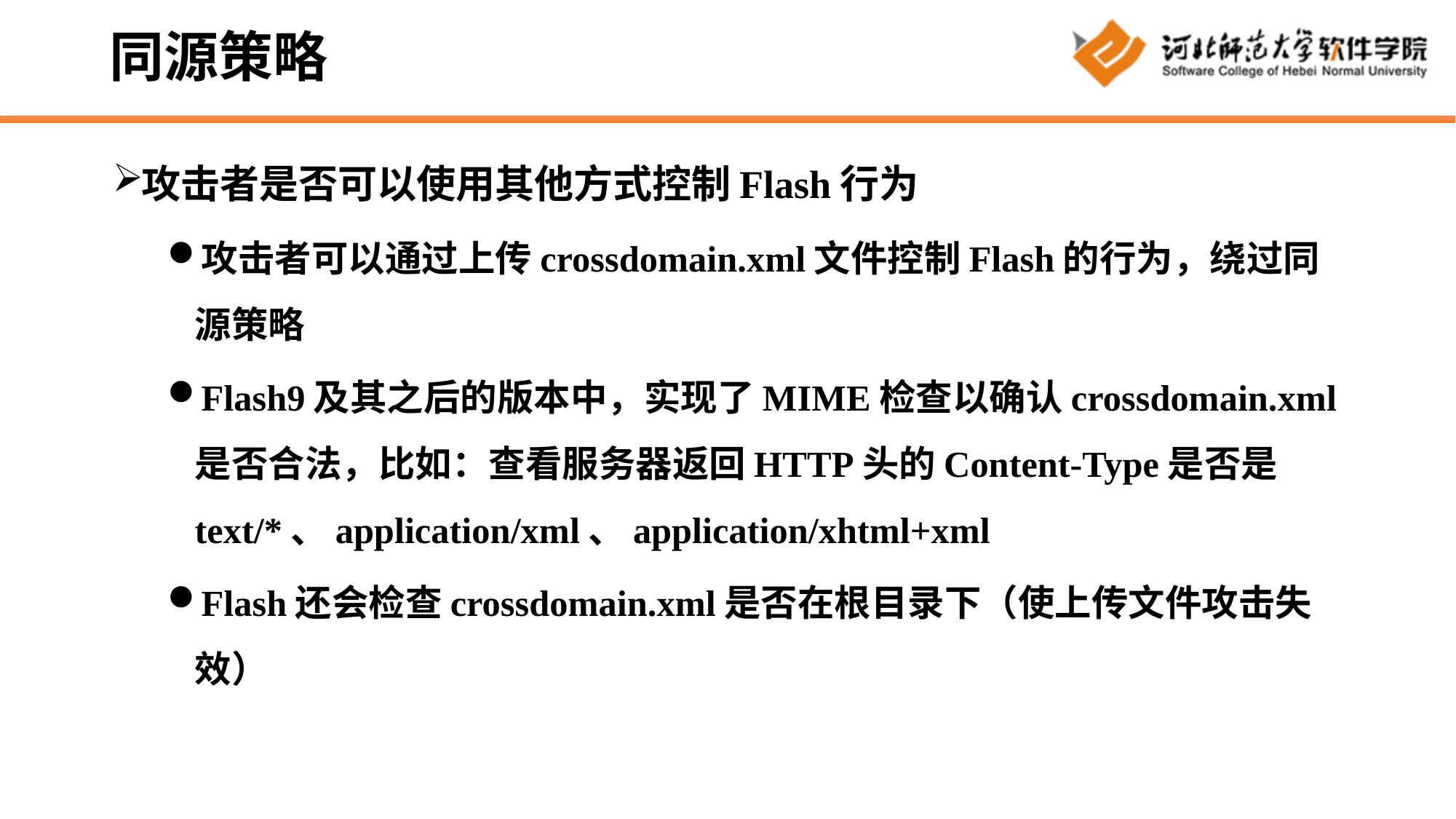

# 同源策略
攻击者是否可以使用其他方式控制Flash行为
攻击者可以通过上传crossdomain.xml文件控制Flash的行为，绕过同源策略
Flash9及其之后的版本中，实现了MIME检查以确认crossdomain.xml是否合法，比如：查看服务器返回HTTP头的Content-Type是否是text/*、application/xml、application/xhtml+xml
Flash还会检查crossdomain.xml是否在根目录下（使上传文件攻击失效）